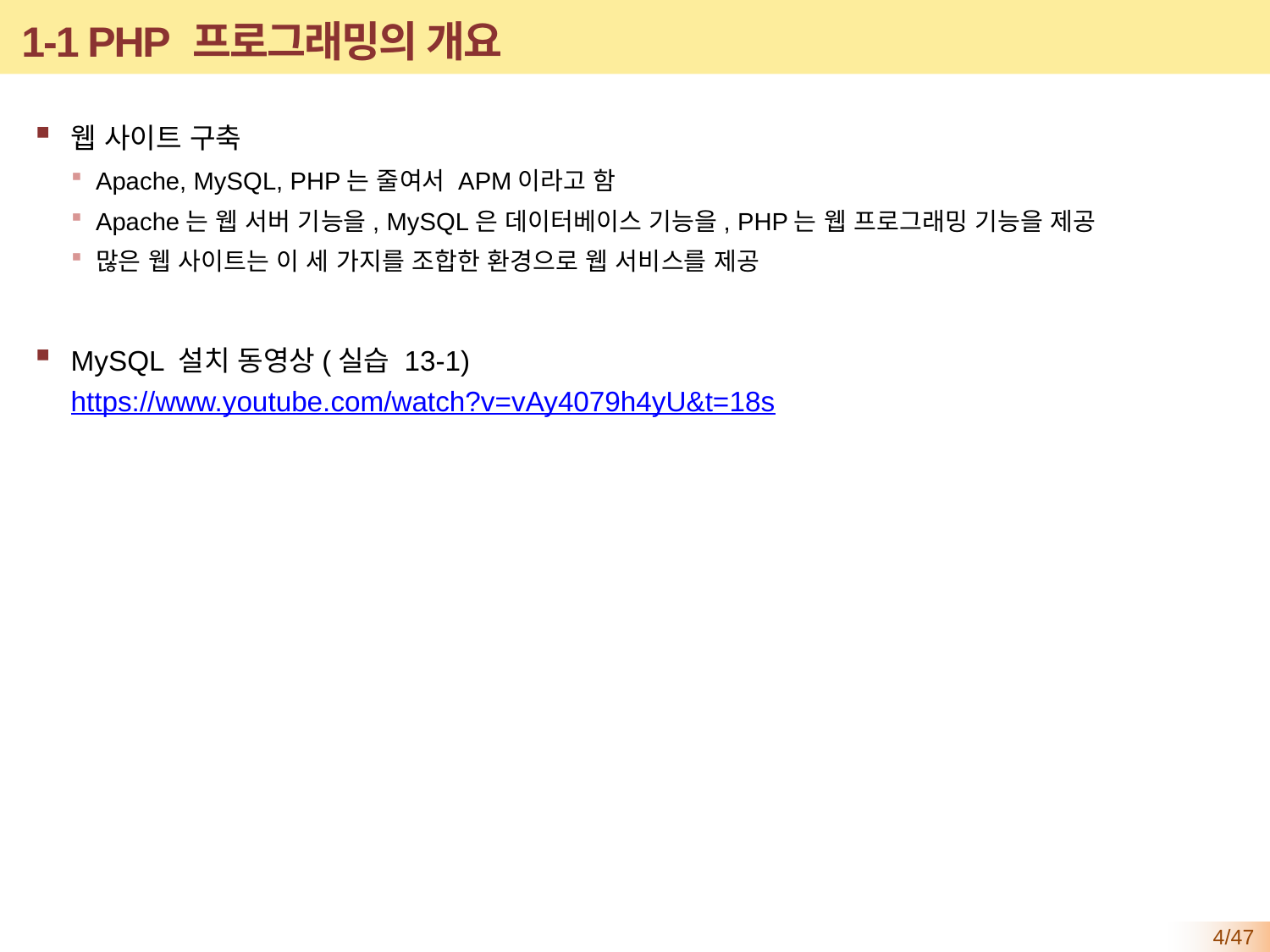

# 1-1 PHP 프로그래밍의 개요
웹 사이트 구축
Apache, MySQL, PHP는 줄여서 APM이라고 함
Apache는 웹 서버 기능을, MySQL은 데이터베이스 기능을, PHP는 웹 프로그래밍 기능을 제공
많은 웹 사이트는 이 세 가지를 조합한 환경으로 웹 서비스를 제공

MySQL 설치 동영상(실습 13-1)
https://www.youtube.com/watch?v=vAy4079h4yU&t=18s